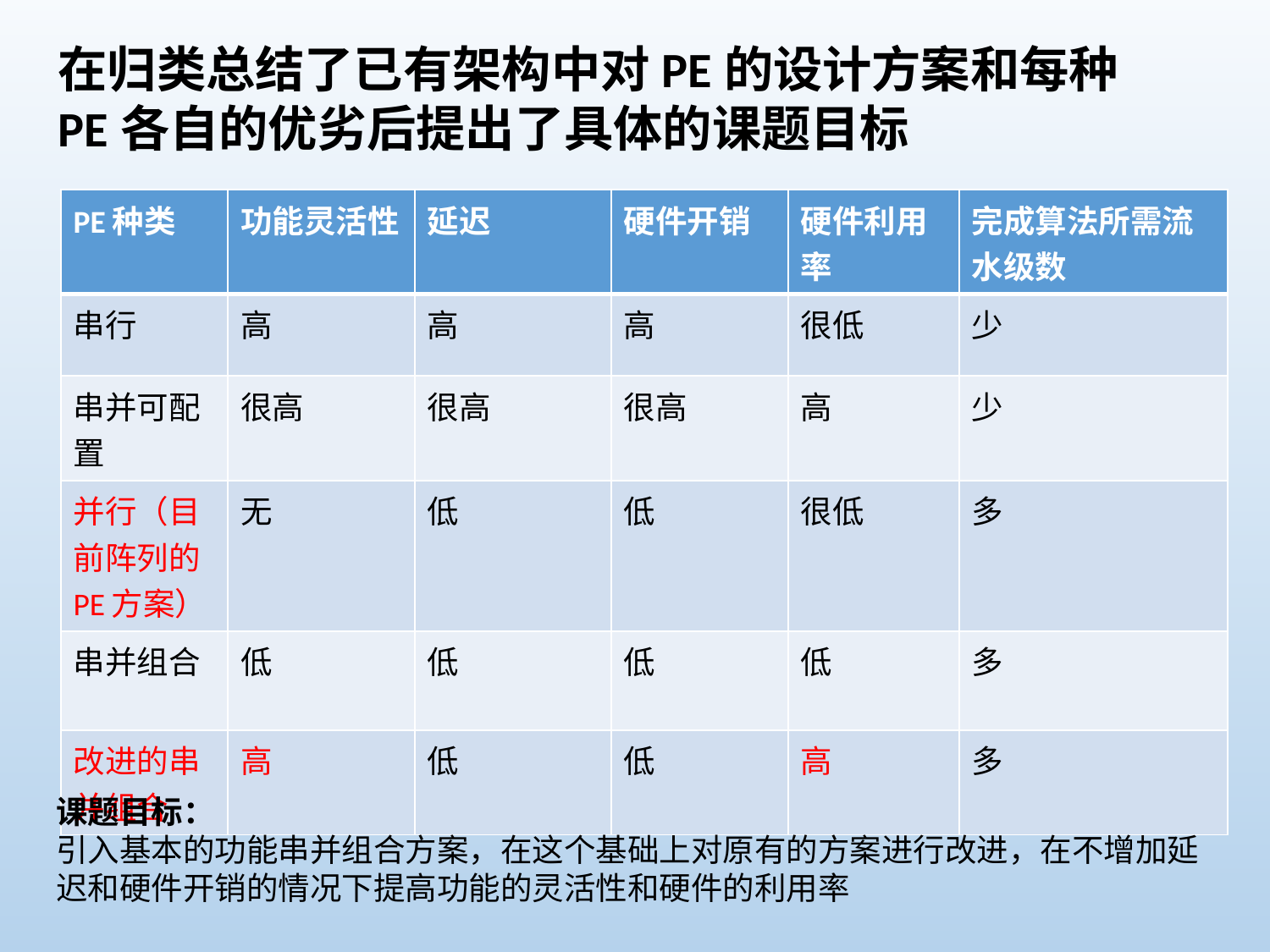

在归类总结了已有架构中对PE的设计方案和每种PE各自的优劣后提出了具体的课题目标
| PE种类 | 功能灵活性 | 延迟 | 硬件开销 | 硬件利用率 | 完成算法所需流水级数 |
| --- | --- | --- | --- | --- | --- |
| 串行 | 高 | 高 | 高 | 很低 | 少 |
| 串并可配置 | 很高 | 很高 | 很高 | 高 | 少 |
| 并行（目前阵列的PE方案） | 无 | 低 | 低 | 很低 | 多 |
| 串并组合 | 低 | 低 | 低 | 低 | 多 |
| 改进的串并组合 | 高 | 低 | 低 | 高 | 多 |
课题目标：
引入基本的功能串并组合方案，在这个基础上对原有的方案进行改进，在不增加延迟和硬件开销的情况下提高功能的灵活性和硬件的利用率